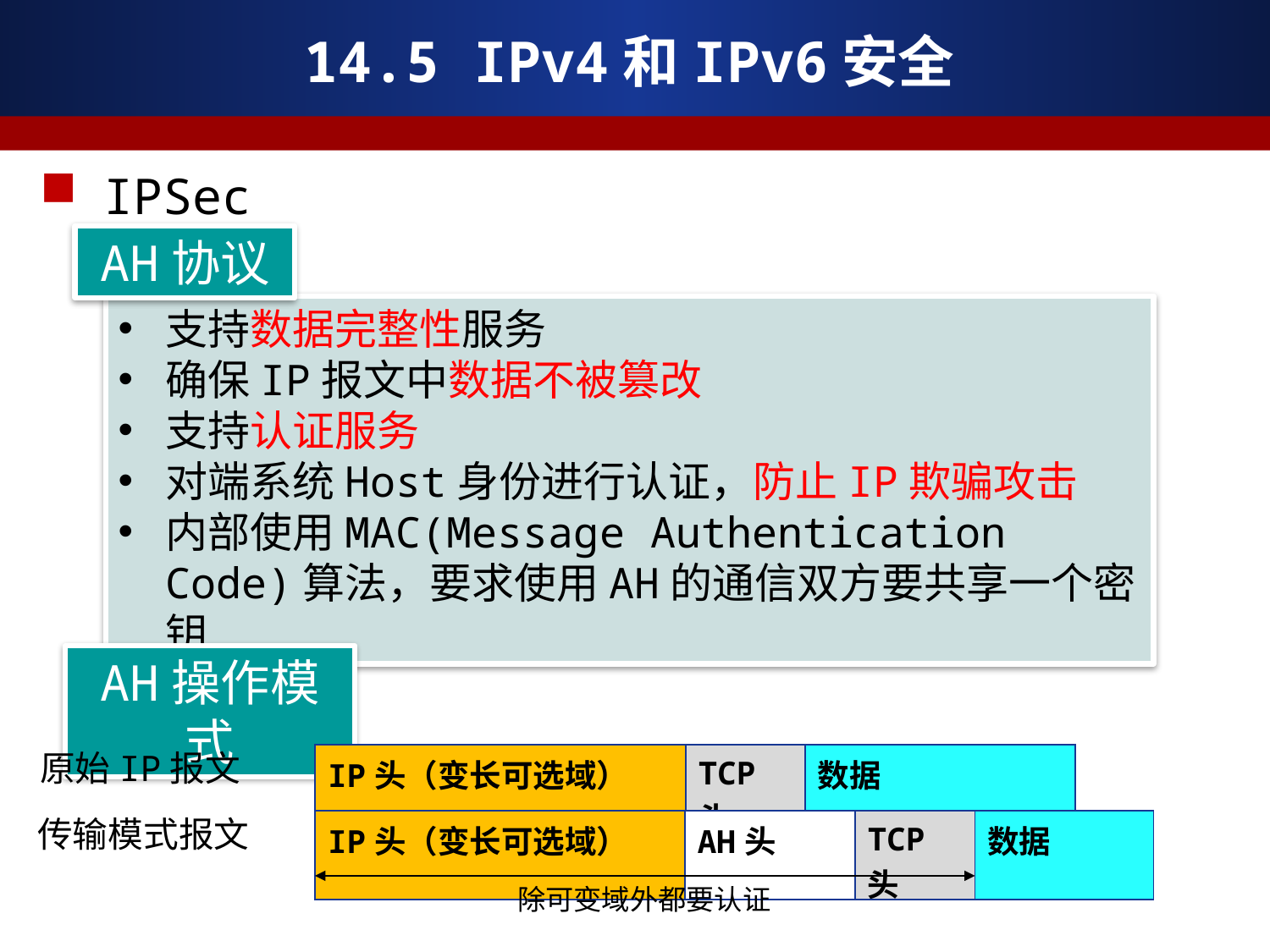

# 14.5 IPv4和IPv6安全
IPSec
AH协议
支持数据完整性服务
确保IP报文中数据不被篡改
支持认证服务
对端系统Host身份进行认证，防止IP欺骗攻击
内部使用MAC(Message Authentication Code)算法，要求使用AH的通信双方要共享一个密钥
AH操作模式
原始IP报文
| IP头（变长可选域） | TCP头 | 数据 |
| --- | --- | --- |
传输模式报文
| IP头（变长可选域） | AH头 | TCP头 | 数据 |
| --- | --- | --- | --- |
除可变域外都要认证